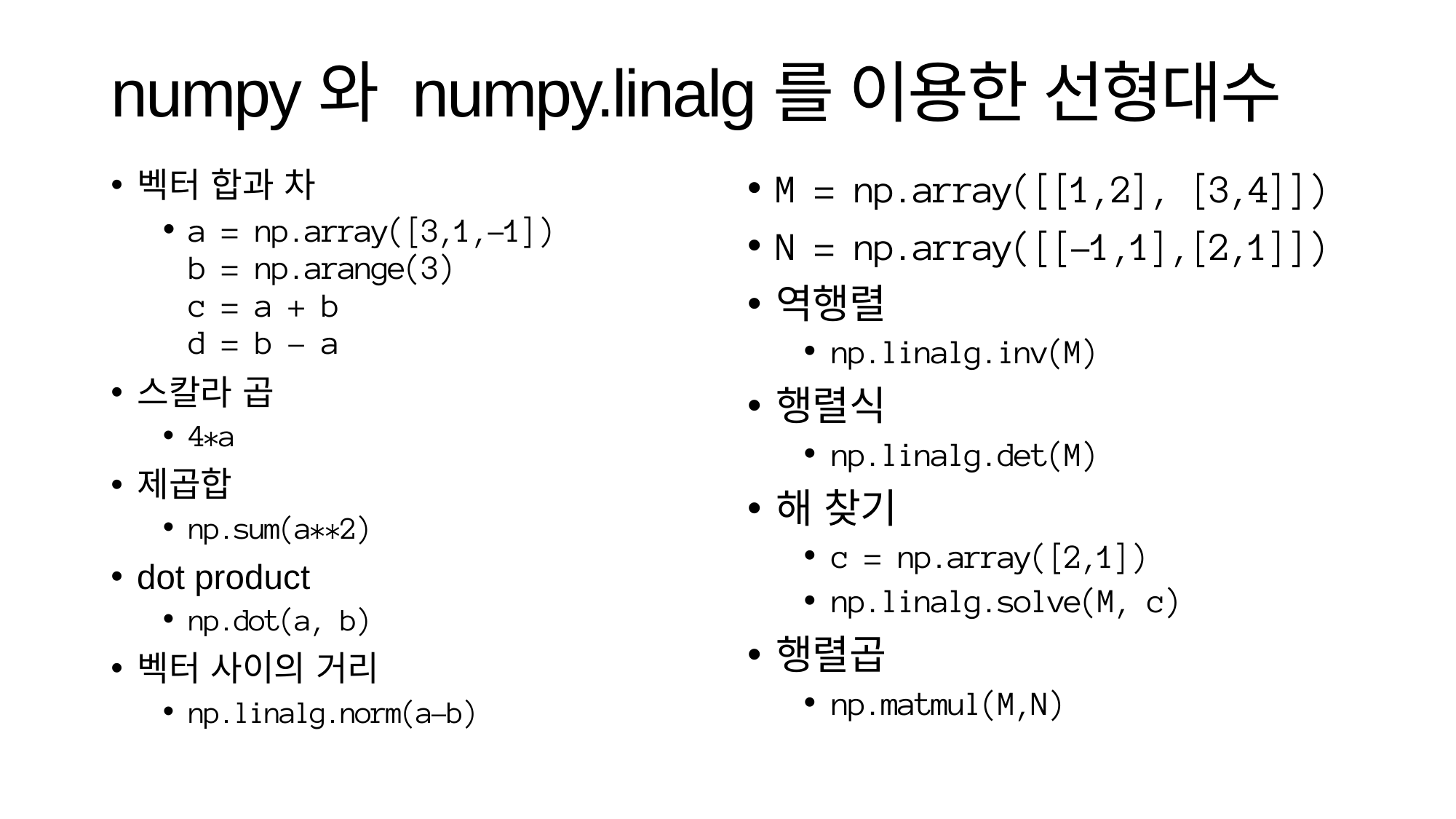

# numpy와 numpy.linalg를 이용한 선형대수
벡터 합과 차
a = np.array([3,1,-1])
b = np.arange(3)
c = a + b
d = b – a
스칼라 곱
4*a
제곱합
np.sum(a**2)
dot product
np.dot(a, b)
벡터 사이의 거리
np.linalg.norm(a-b)

M = np.array([[1,2], [3,4]])
N = np.array([[-1,1],[2,1]])
역행렬
np.linalg.inv(M)
행렬식
np.linalg.det(M)
해 찾기
c = np.array([2,1])
np.linalg.solve(M, c)
행렬곱
np.matmul(M,N)